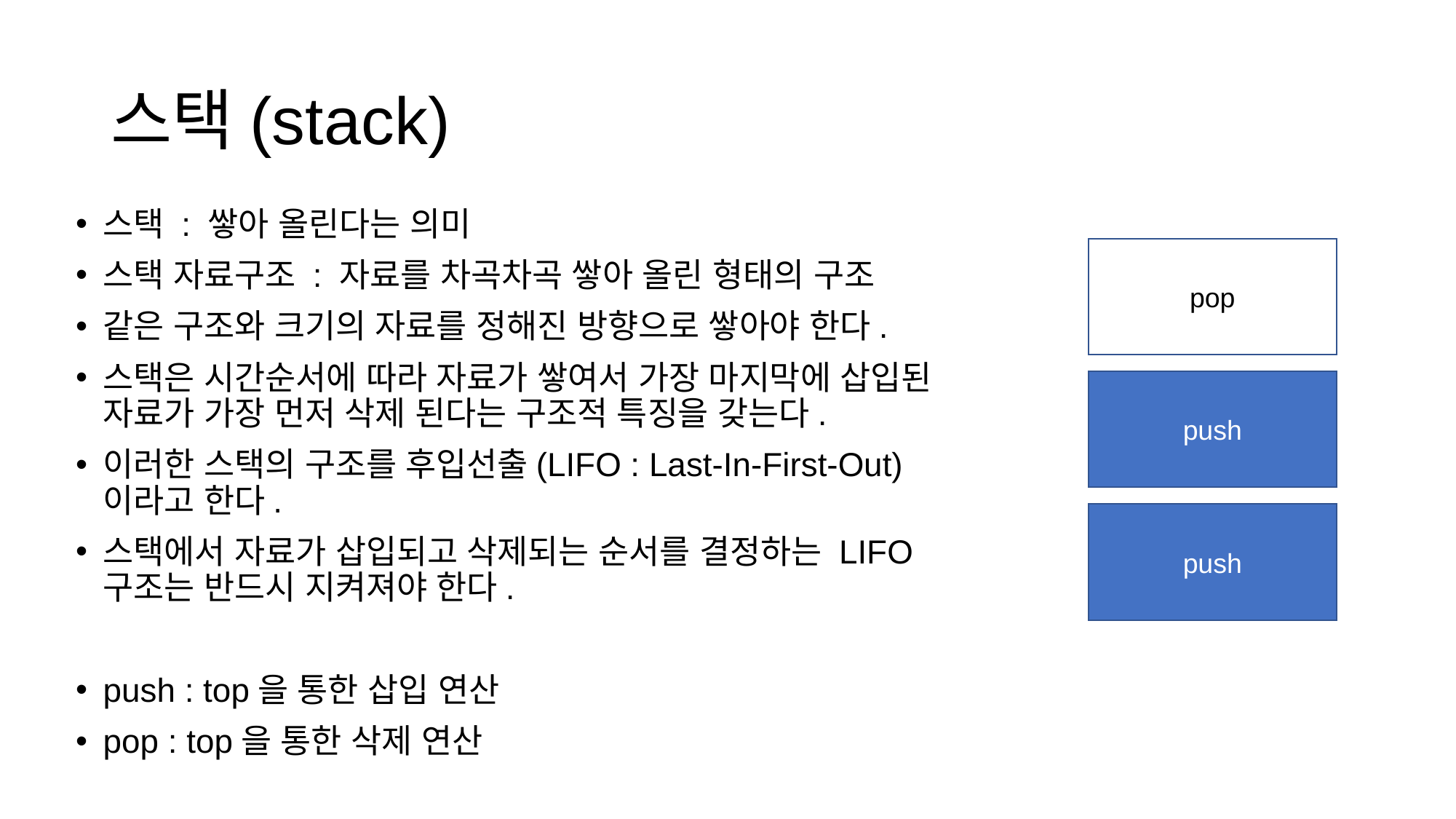

# 스택(stack)
스택 : 쌓아 올린다는 의미
스택 자료구조 : 자료를 차곡차곡 쌓아 올린 형태의 구조
같은 구조와 크기의 자료를 정해진 방향으로 쌓아야 한다.
스택은 시간순서에 따라 자료가 쌓여서 가장 마지막에 삽입된 자료가 가장 먼저 삭제 된다는 구조적 특징을 갖는다.
이러한 스택의 구조를 후입선출(LIFO : Last-In-First-Out)이라고 한다.
스택에서 자료가 삽입되고 삭제되는 순서를 결정하는 LIFO 구조는 반드시 지켜져야 한다.

push : top을 통한 삽입 연산
pop : top을 통한 삭제 연산
pop
push
push
push